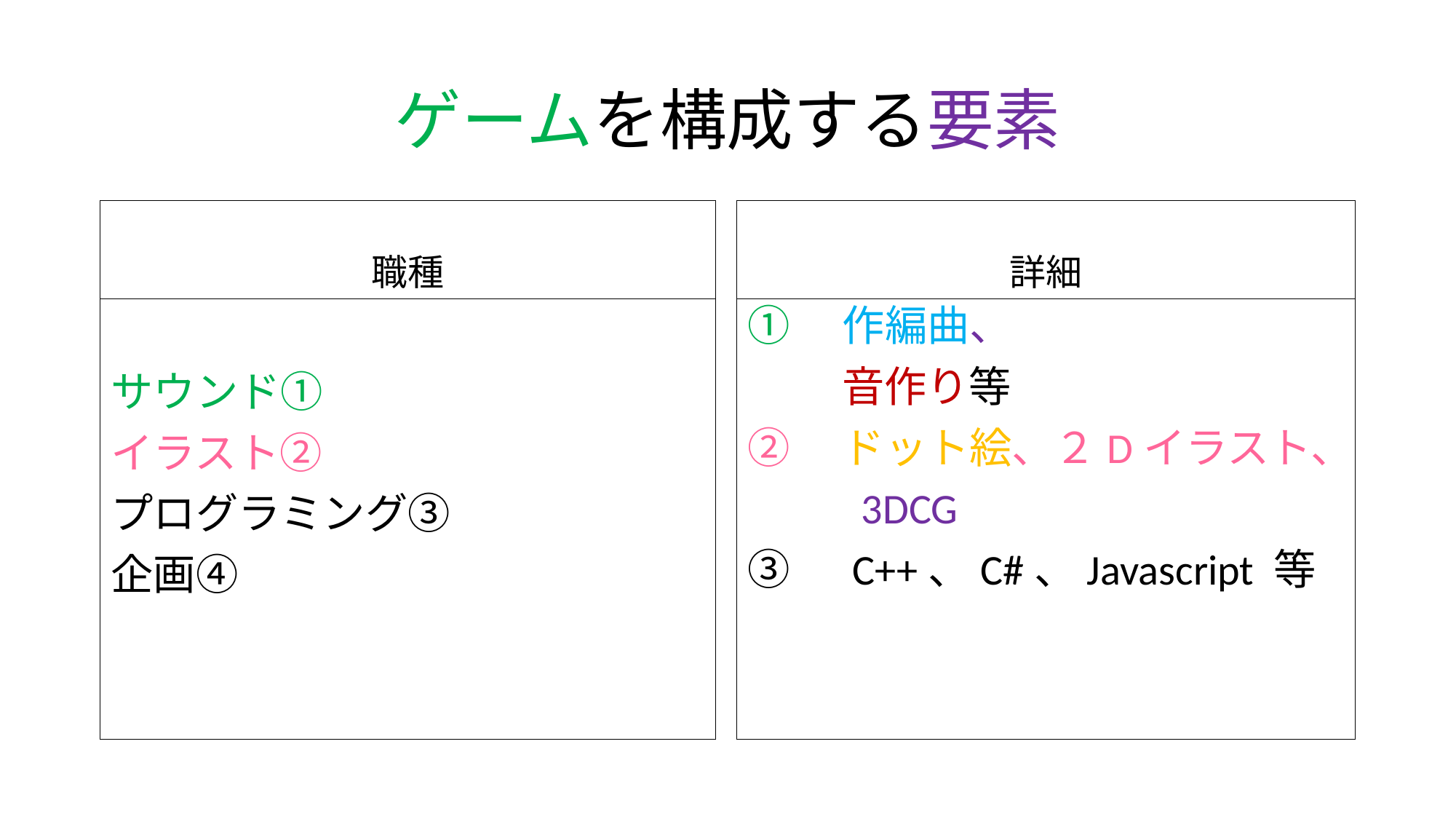

# ゲームを構成する要素
職種
詳細

サウンド①
イラスト②
プログラミング③
企画④
①　作編曲、
　　 音作り等
②　ドット絵、２Dイラスト、
　　  3DCG
③　C++、C#、Javascript 等